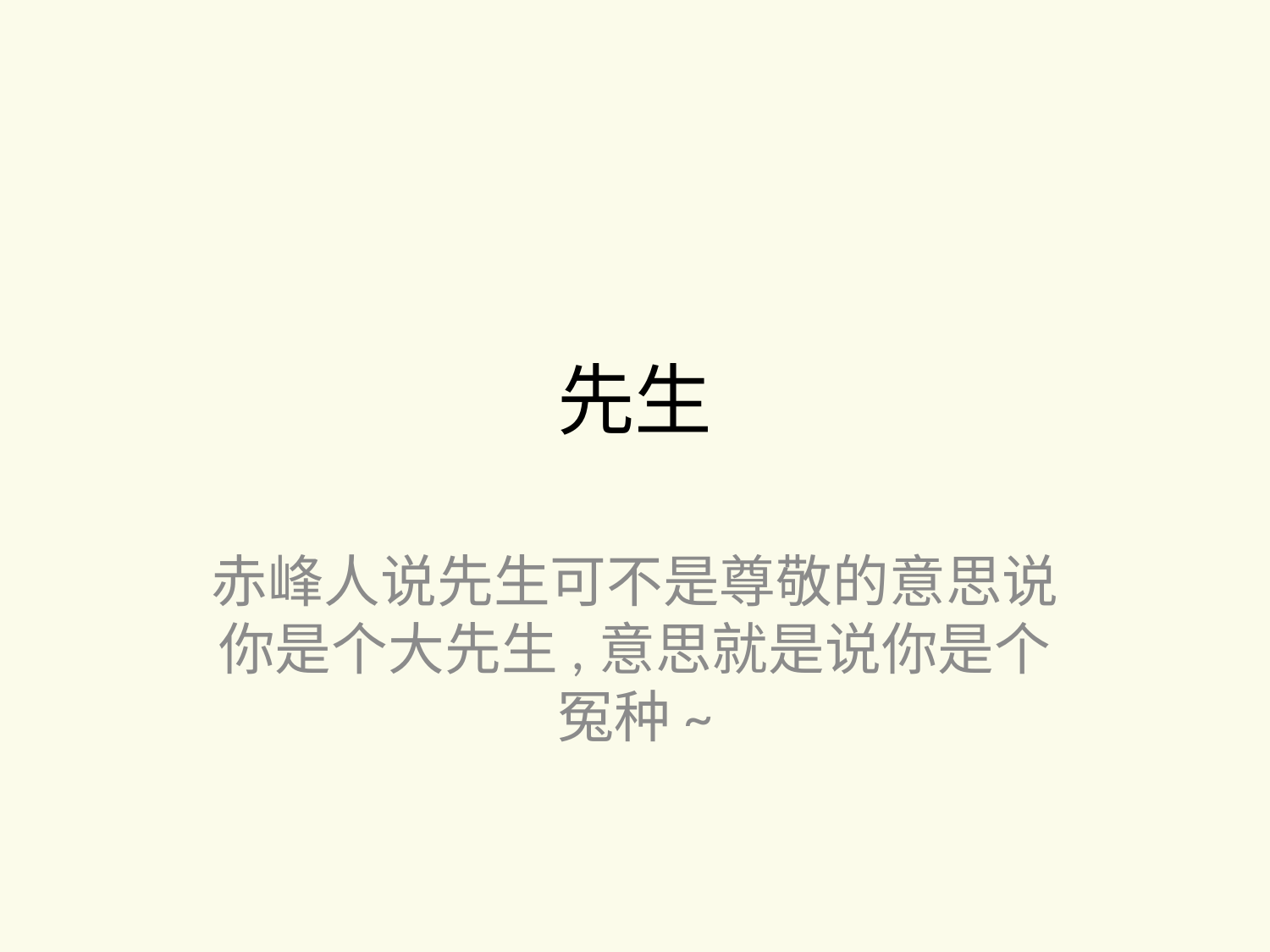

# 先生
赤峰人说先生可不是尊敬的意思说你是个大先生,意思就是说你是个冤种~